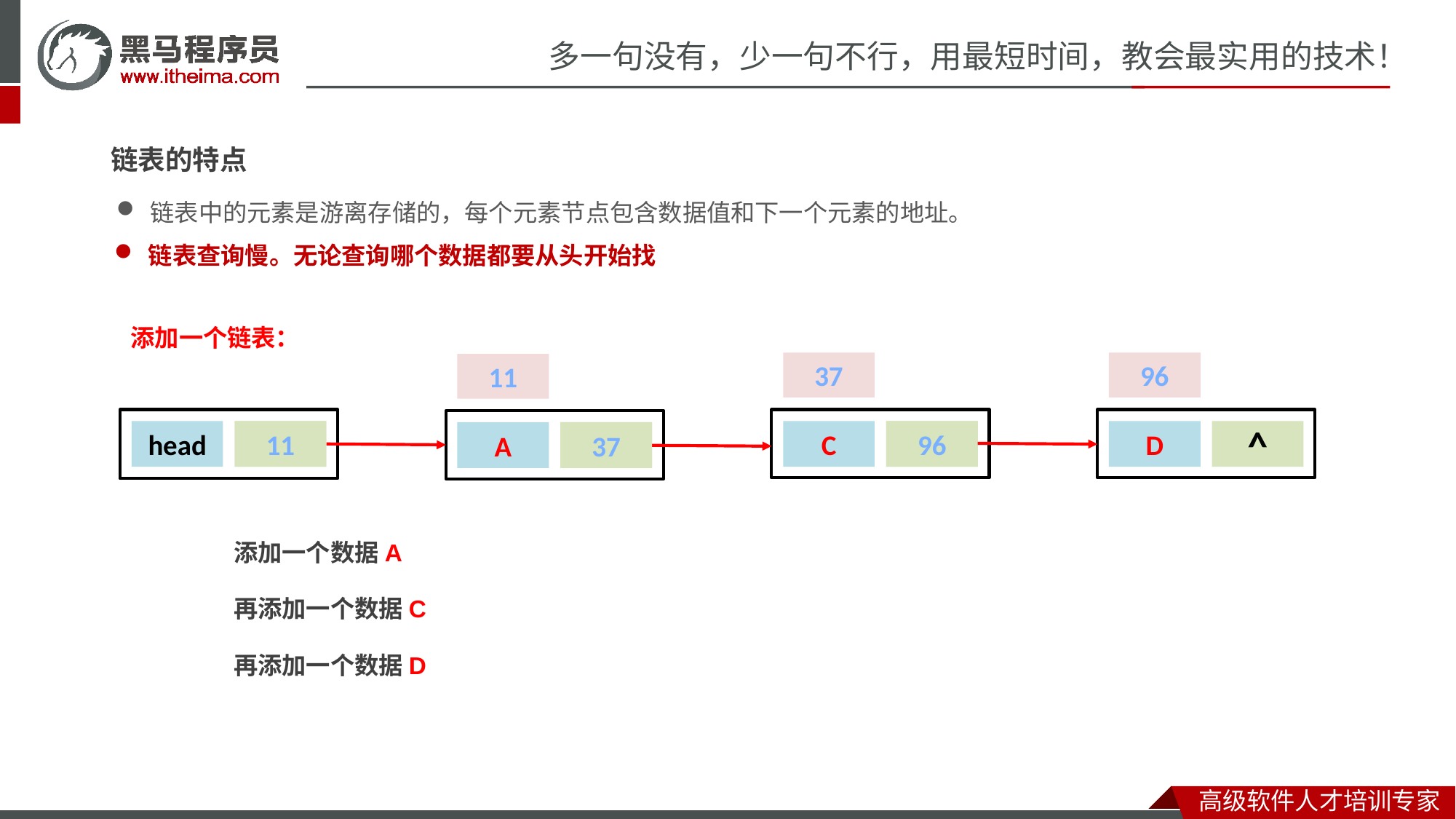

链表的特点
链表中的元素是游离存储的，每个元素节点包含数据值和下一个元素的地址。
链表查询慢。无论查询哪个数据都要从头开始找
添加一个链表：
37
96
11

head
^
11
C
^
96
D
^
A
^
37
添加一个数据A
再添加一个数据C
再添加一个数据D